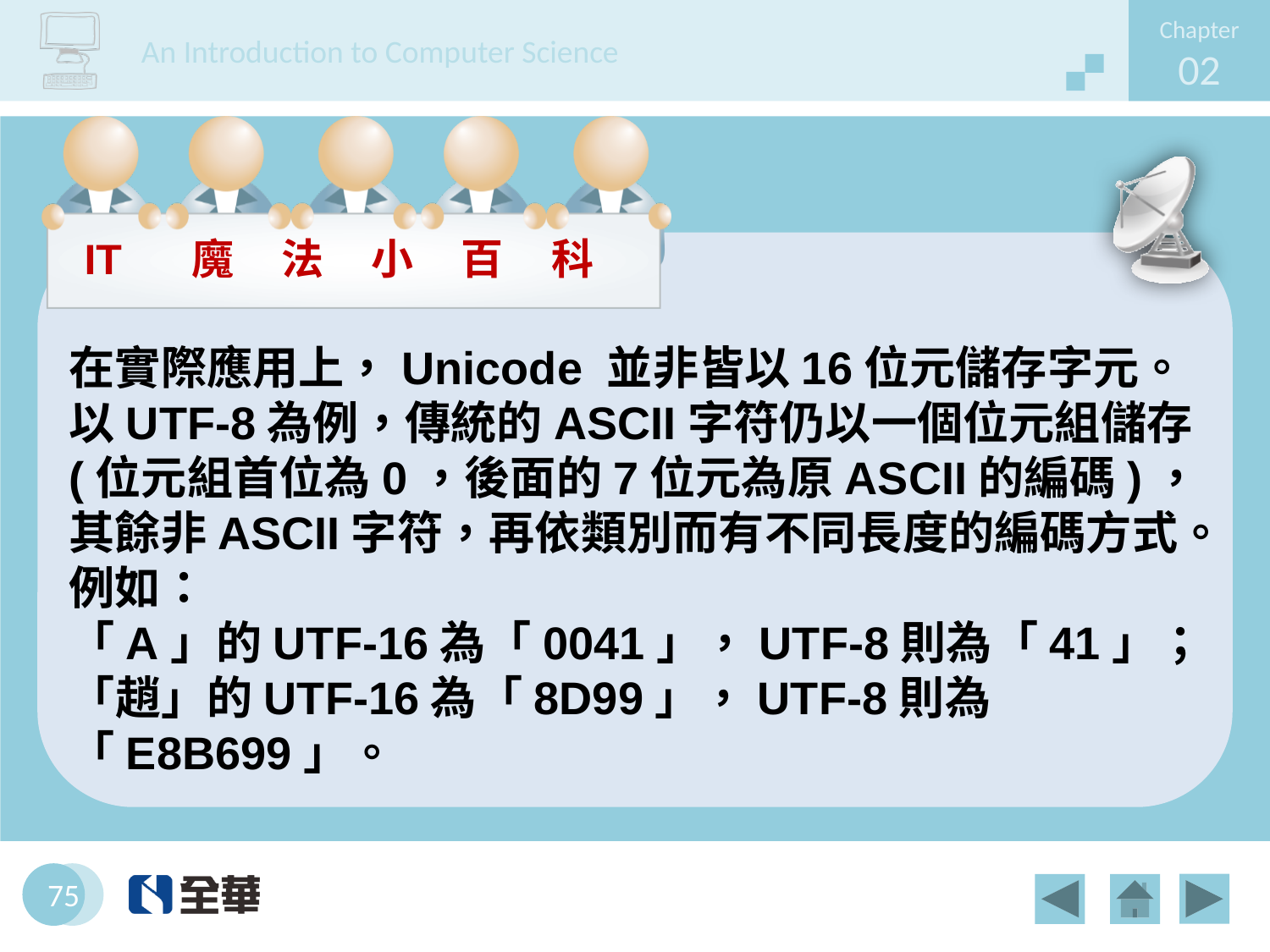

在實際應用上，Unicode 並非皆以16位元儲存字元。
以UTF-8為例，傳統的ASCII字符仍以一個位元組儲存(位元組首位為0，後面的7位元為原ASCII的編碼)，其餘非ASCII字符，再依類別而有不同長度的編碼方式。
例如：
「A」的UTF-16為「0041」，UTF-8則為「41」；「趙」的UTF-16為「8D99」，UTF-8則為「E8B699」。